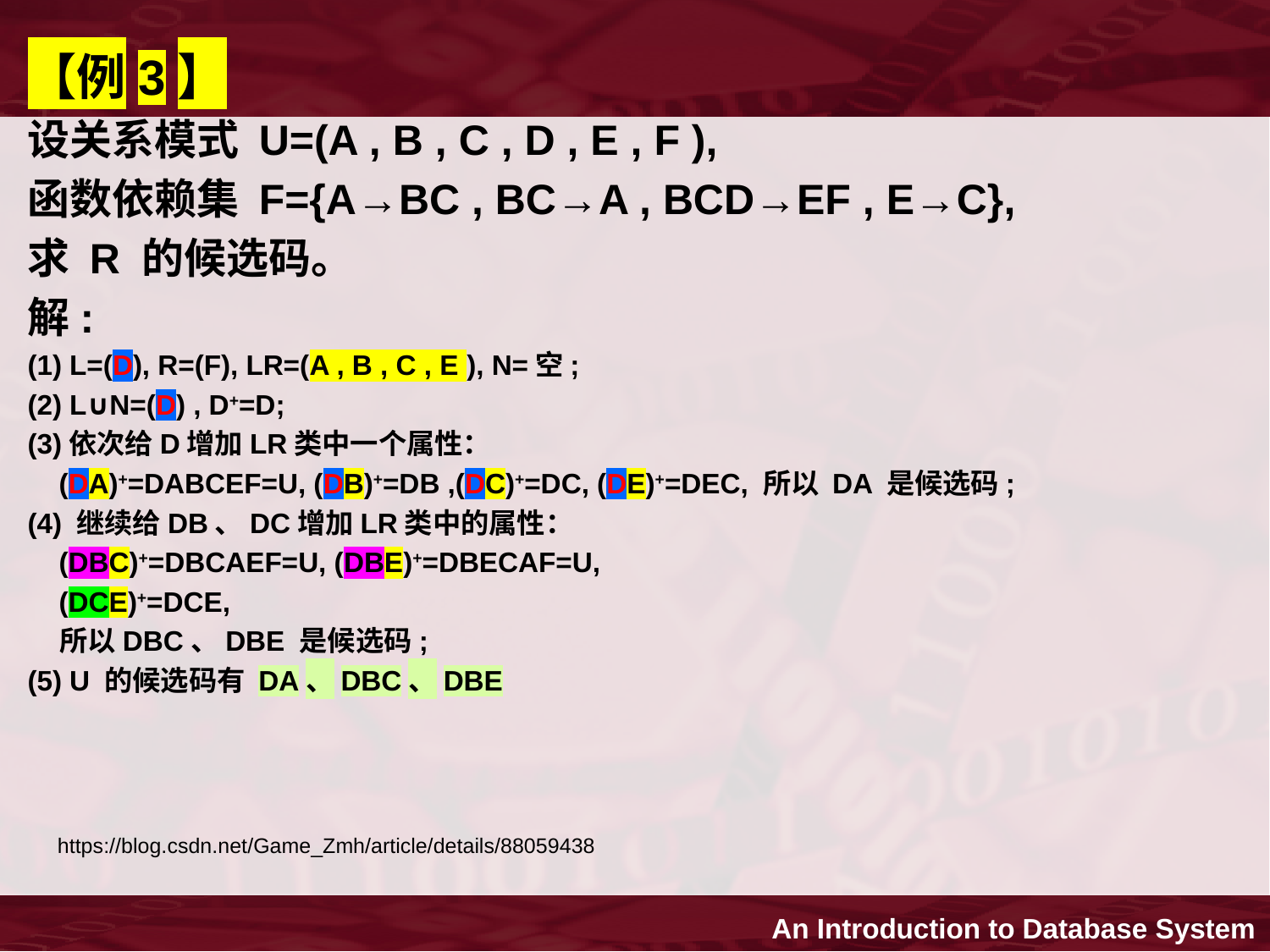

【例3】
设关系模式 U=(A , B , C , D , E , F ),
函数依赖集 F={A→BC , BC→A , BCD→EF , E→C},
求 R 的候选码。
解:
(1) L=(D), R=(F), LR=(A , B , C , E ), N=空;
(2) L∪N=(D) , D+=D;
(3)依次给D增加LR类中一个属性：
    (DA)+=DABCEF=U, (DB)+=DB ,(DC)+=DC, (DE)+=DEC, 所以 DA 是候选码;
(4) 继续给DB、DC增加LR类中的属性：
    (DBC)+=DBCAEF=U, (DBE)+=DBECAF=U,
    (DCE)+=DCE,
    所以DBC、DBE 是候选码;
(5) U 的候选码有 DA、DBC、DBE

https://blog.csdn.net/Game_Zmh/article/details/88059438